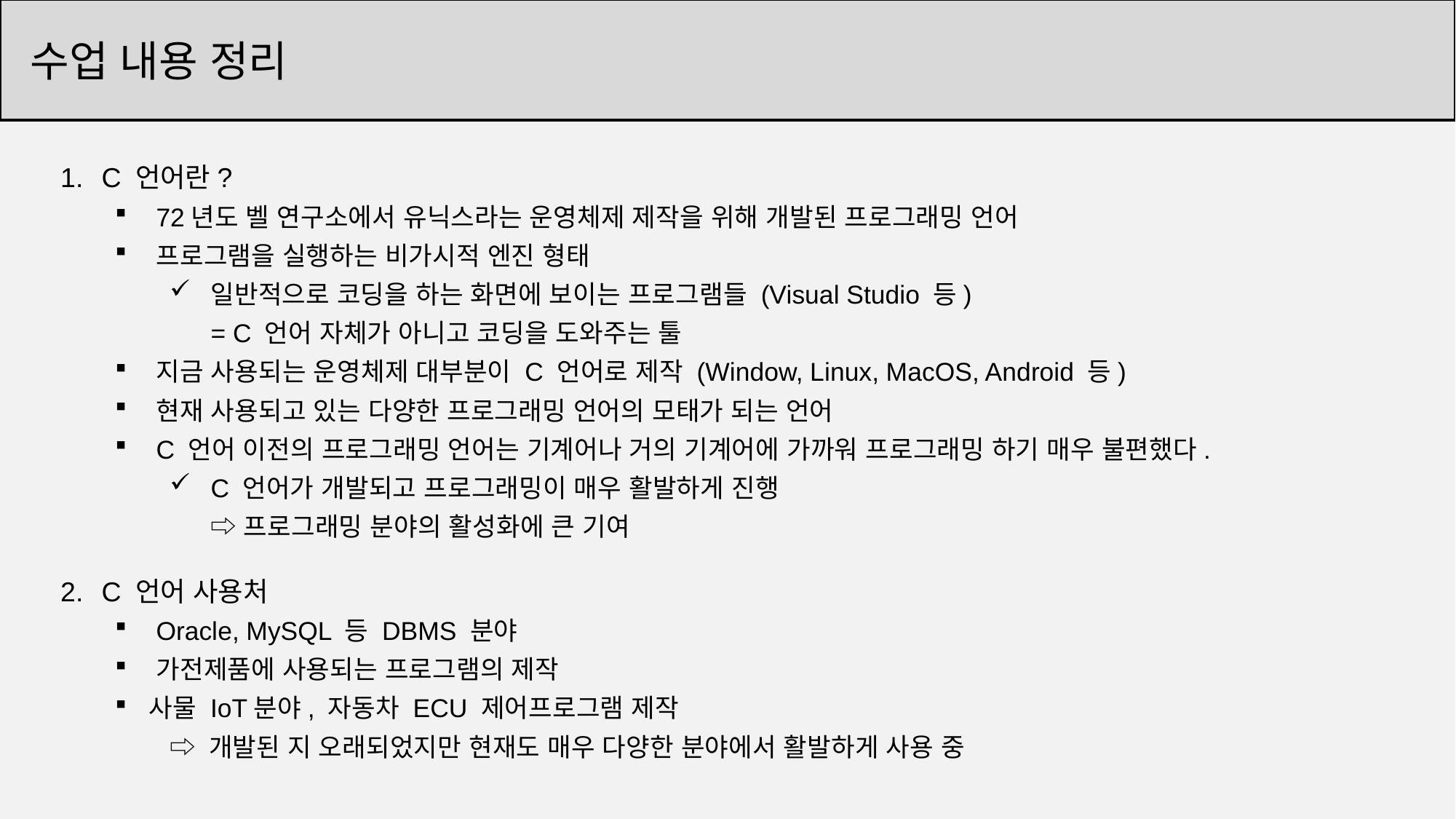

수업 내용 정리
C 언어란?
72년도 벨 연구소에서 유닉스라는 운영체제 제작을 위해 개발된 프로그래밍 언어
프로그램을 실행하는 비가시적 엔진 형태
일반적으로 코딩을 하는 화면에 보이는 프로그램들 (Visual Studio 등)
= C 언어 자체가 아니고 코딩을 도와주는 툴
지금 사용되는 운영체제 대부분이 C 언어로 제작 (Window, Linux, MacOS, Android 등)
현재 사용되고 있는 다양한 프로그래밍 언어의 모태가 되는 언어
C 언어 이전의 프로그래밍 언어는 기계어나 거의 기계어에 가까워 프로그래밍 하기 매우 불편했다.
C 언어가 개발되고 프로그래밍이 매우 활발하게 진행
⇨ 프로그래밍 분야의 활성화에 큰 기여

C 언어 사용처
Oracle, MySQL 등 DBMS 분야
가전제품에 사용되는 프로그램의 제작
사물 IoT분야, 자동차 ECU 제어프로그램 제작
⇨ 개발된 지 오래되었지만 현재도 매우 다양한 분야에서 활발하게 사용 중